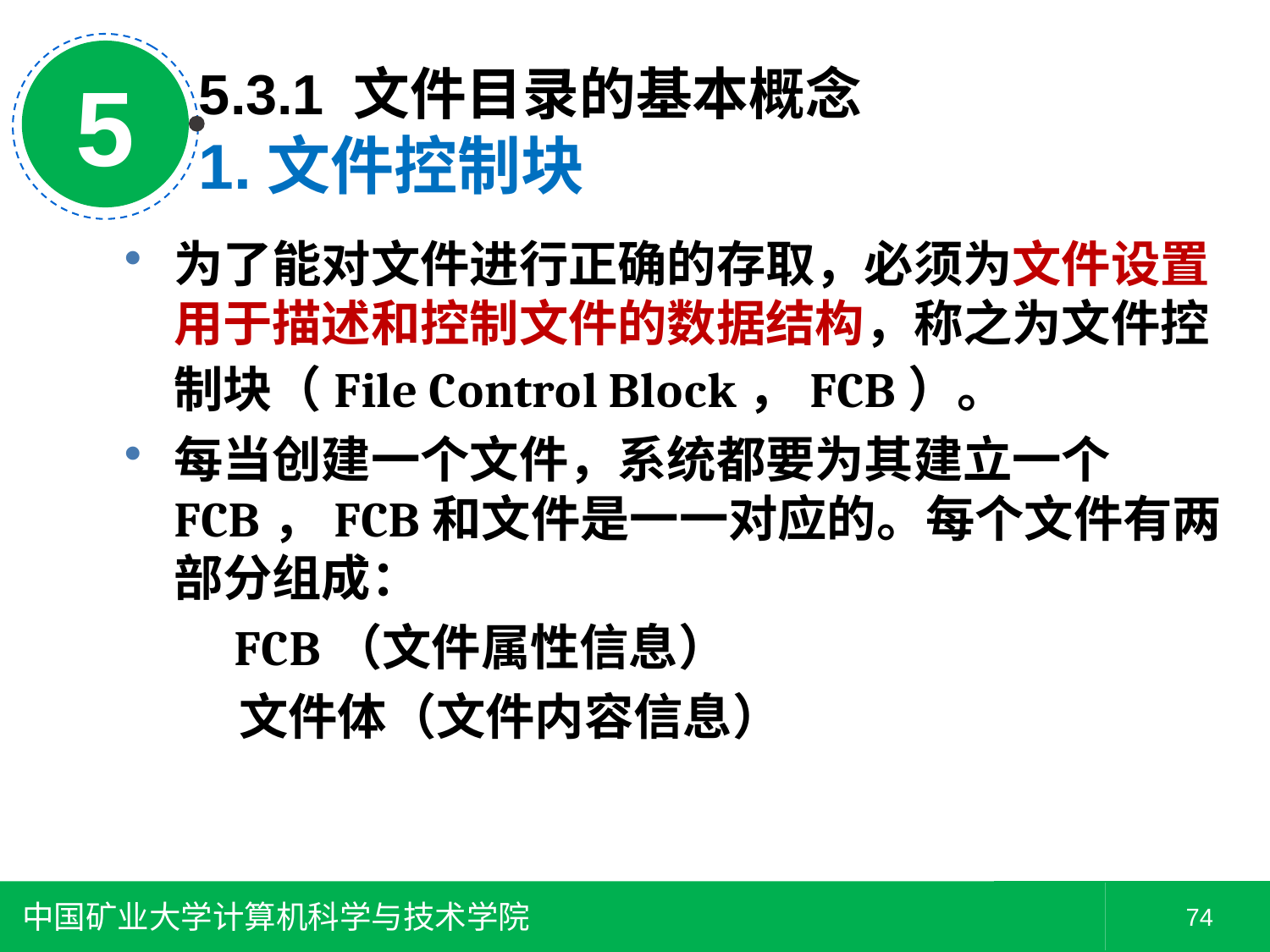

5
5.3.1 文件目录的基本概念
1.文件控制块

为了能对文件进行正确的存取，必须为文件设置用于描述和控制文件的数据结构，称之为文件控制块（File Control Block，FCB）。
每当创建一个文件，系统都要为其建立一个FCB，FCB和文件是一一对应的。每个文件有两部分组成：
          FCB（文件属性信息）
         文件体（文件内容信息）